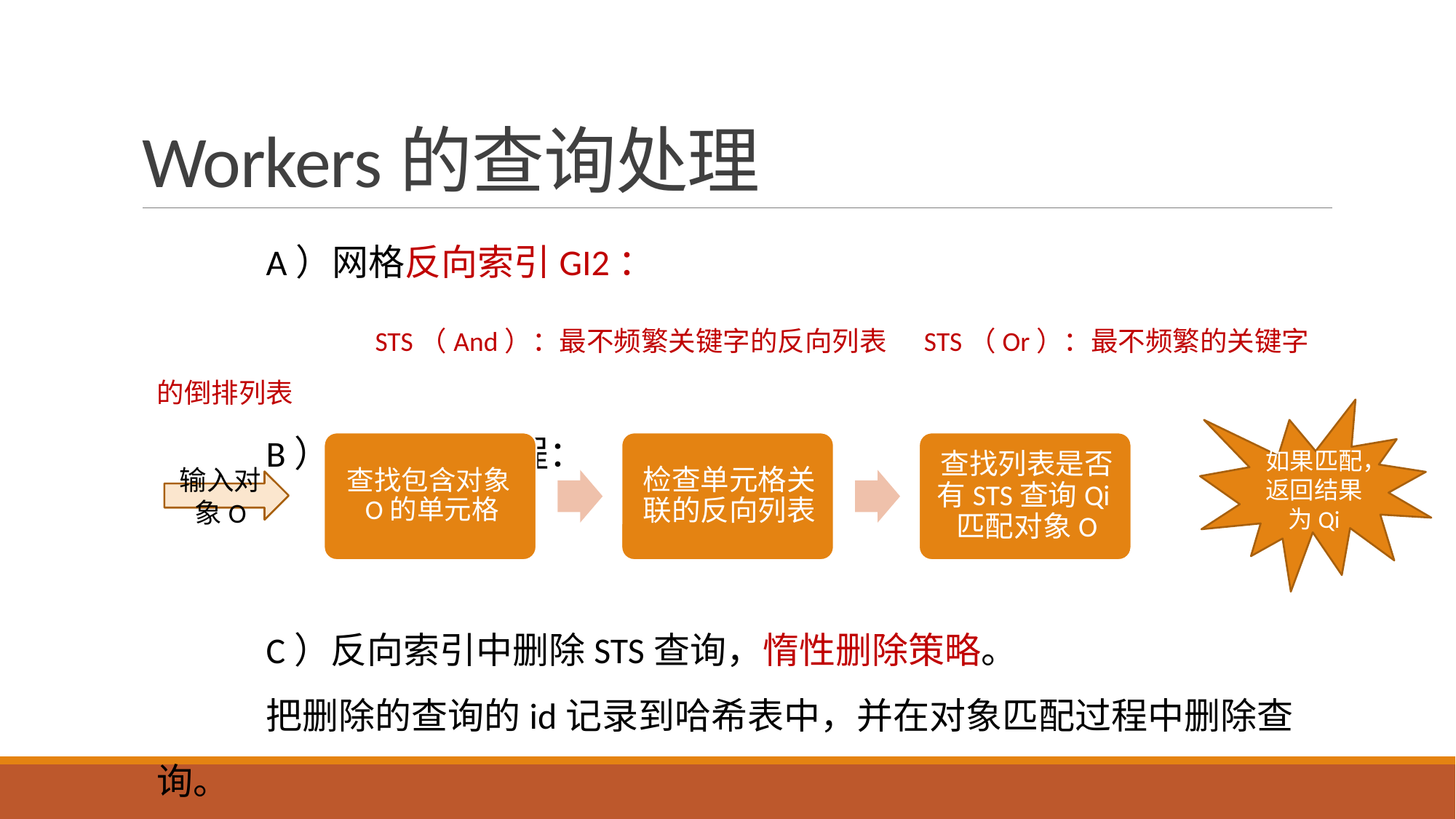

# Workers的查询处理
	A）网格反向索引GI2：
		STS（And）：最不频繁关键字的反向列表     STS（Or）：最不频繁的关键字的倒排列表
	B）查询处理流程：

	C）反向索引中删除STS查询，惰性删除策略。
	把删除的查询的id记录到哈希表中，并在对象匹配过程中删除查询。

查找包含对象O的单元格

检查单元格关联的反向列表

查找列表是否有STS查询Qi匹配对象O
如果匹配，返回结果为Qi
输入对象O